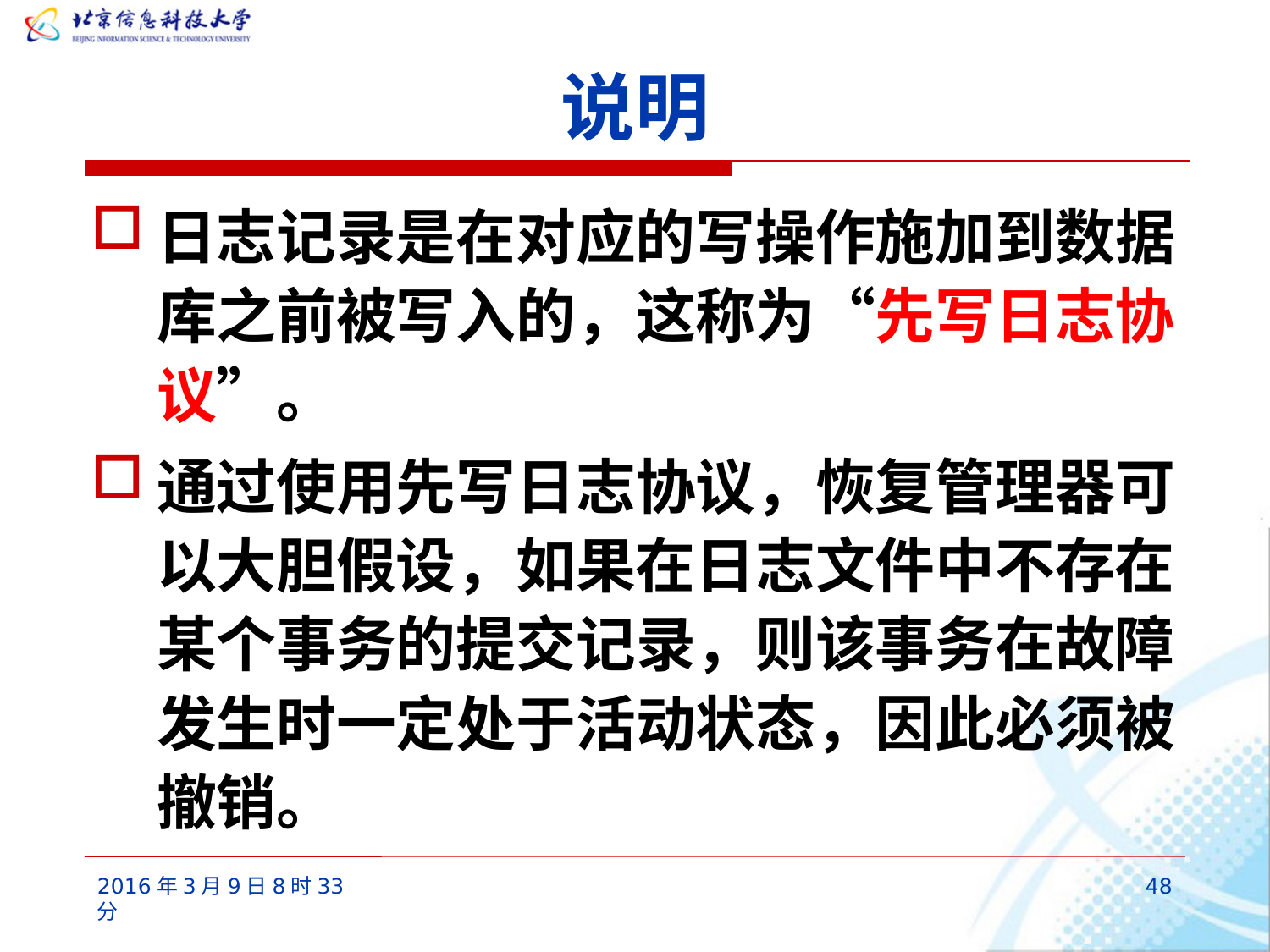

# 说明
日志记录是在对应的写操作施加到数据库之前被写入的，这称为“先写日志协议”。
通过使用先写日志协议，恢复管理器可以大胆假设，如果在日志文件中不存在某个事务的提交记录，则该事务在故障发生时一定处于活动状态，因此必须被撤销。
2016年3月9日8时33分
48